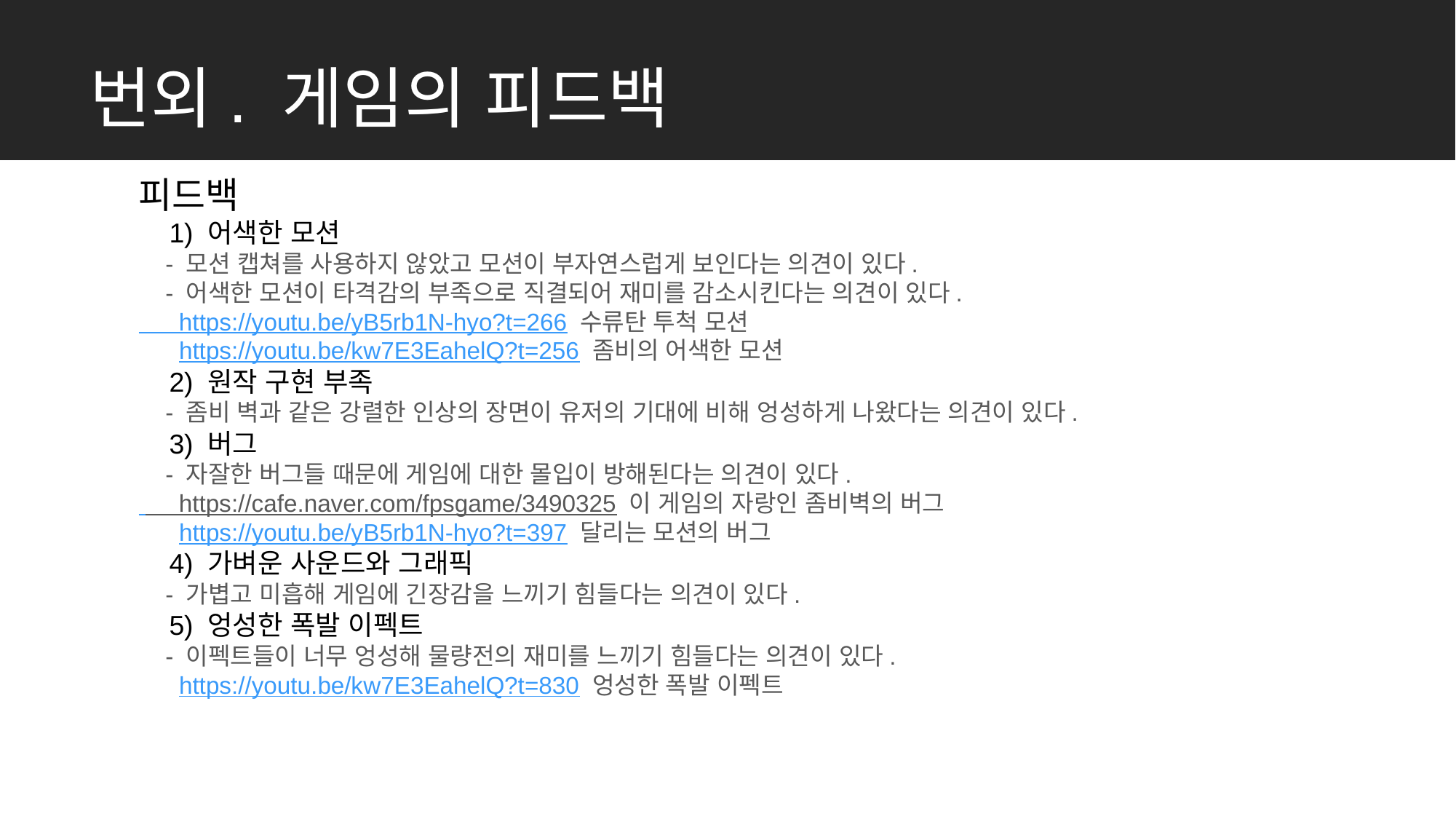

# 번외. 게임의 피드백
피드백
    1) 어색한 모션
    - 모션 캡쳐를 사용하지 않았고 모션이 부자연스럽게 보인다는 의견이 있다.
    - 어색한 모션이 타격감의 부족으로 직결되어 재미를 감소시킨다는 의견이 있다.
      https://youtu.be/yB5rb1N-hyo?t=266 수류탄 투척 모션
      https://youtu.be/kw7E3EahelQ?t=256 좀비의 어색한 모션
    2) 원작 구현 부족
    - 좀비 벽과 같은 강렬한 인상의 장면이 유저의 기대에 비해 엉성하게 나왔다는 의견이 있다.
    3) 버그
    - 자잘한 버그들 때문에 게임에 대한 몰입이 방해된다는 의견이 있다.
      https://cafe.naver.com/fpsgame/3490325 이 게임의 자랑인 좀비벽의 버그
      https://youtu.be/yB5rb1N-hyo?t=397 달리는 모션의 버그
    4) 가벼운 사운드와 그래픽
    - 가볍고 미흡해 게임에 긴장감을 느끼기 힘들다는 의견이 있다.
    5) 엉성한 폭발 이펙트
    - 이펙트들이 너무 엉성해 물량전의 재미를 느끼기 힘들다는 의견이 있다.
      https://youtu.be/kw7E3EahelQ?t=830 엉성한 폭발 이펙트